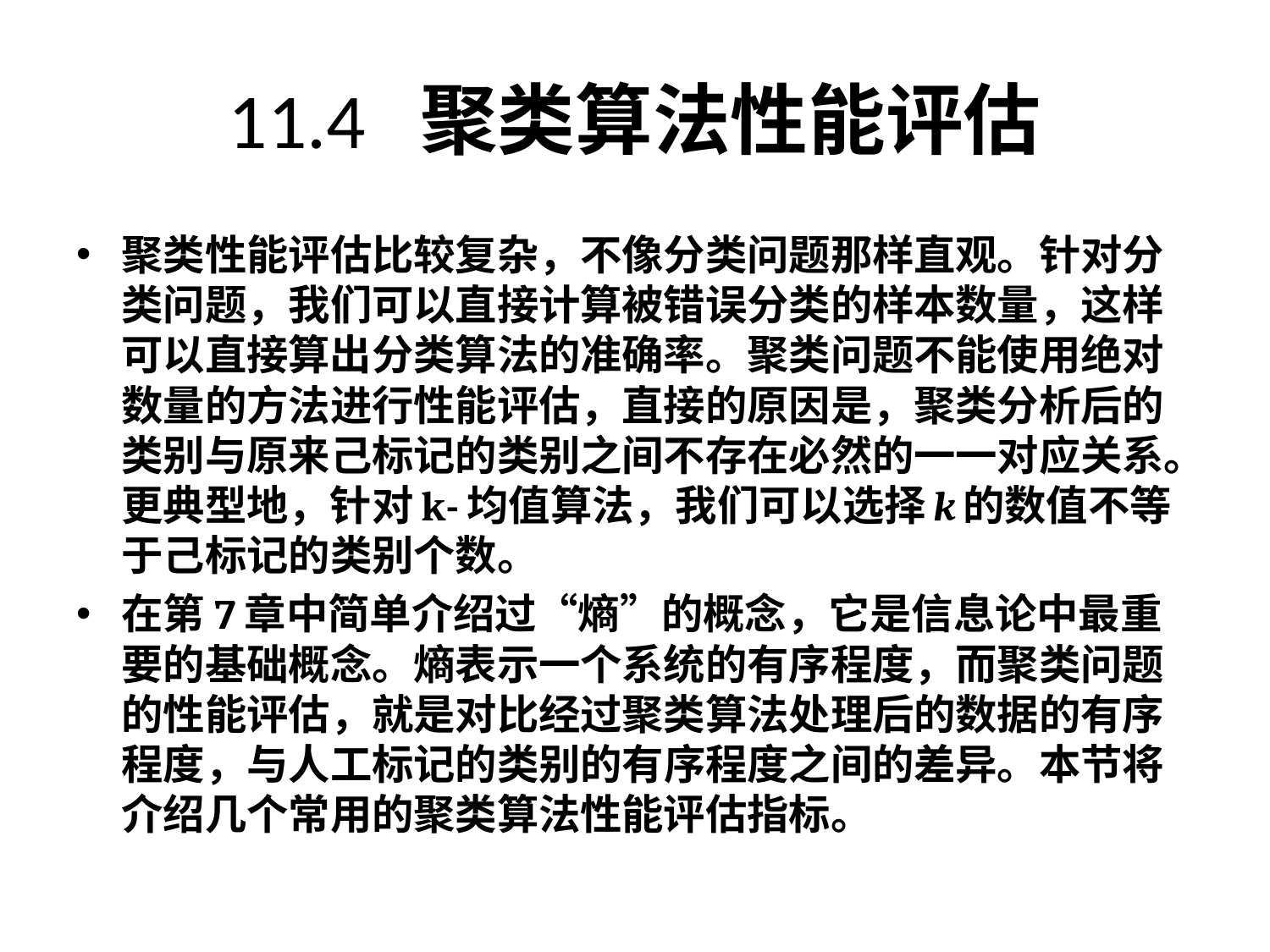

# 11.4  聚类算法性能评估
聚类性能评估比较复杂，不像分类问题那样直观。针对分类问题，我们可以直接计算被错误分类的样本数量，这样可以直接算出分类算法的准确率。聚类问题不能使用绝对数量的方法进行性能评估，直接的原因是，聚类分析后的类别与原来己标记的类别之间不存在必然的一一对应关系。更典型地，针对k-均值算法，我们可以选择k的数值不等于己标记的类别个数。
在第7章中简单介绍过“熵”的概念，它是信息论中最重要的基础概念。熵表示一个系统的有序程度，而聚类问题的性能评估，就是对比经过聚类算法处理后的数据的有序程度，与人工标记的类别的有序程度之间的差异。本节将介绍几个常用的聚类算法性能评估指标。